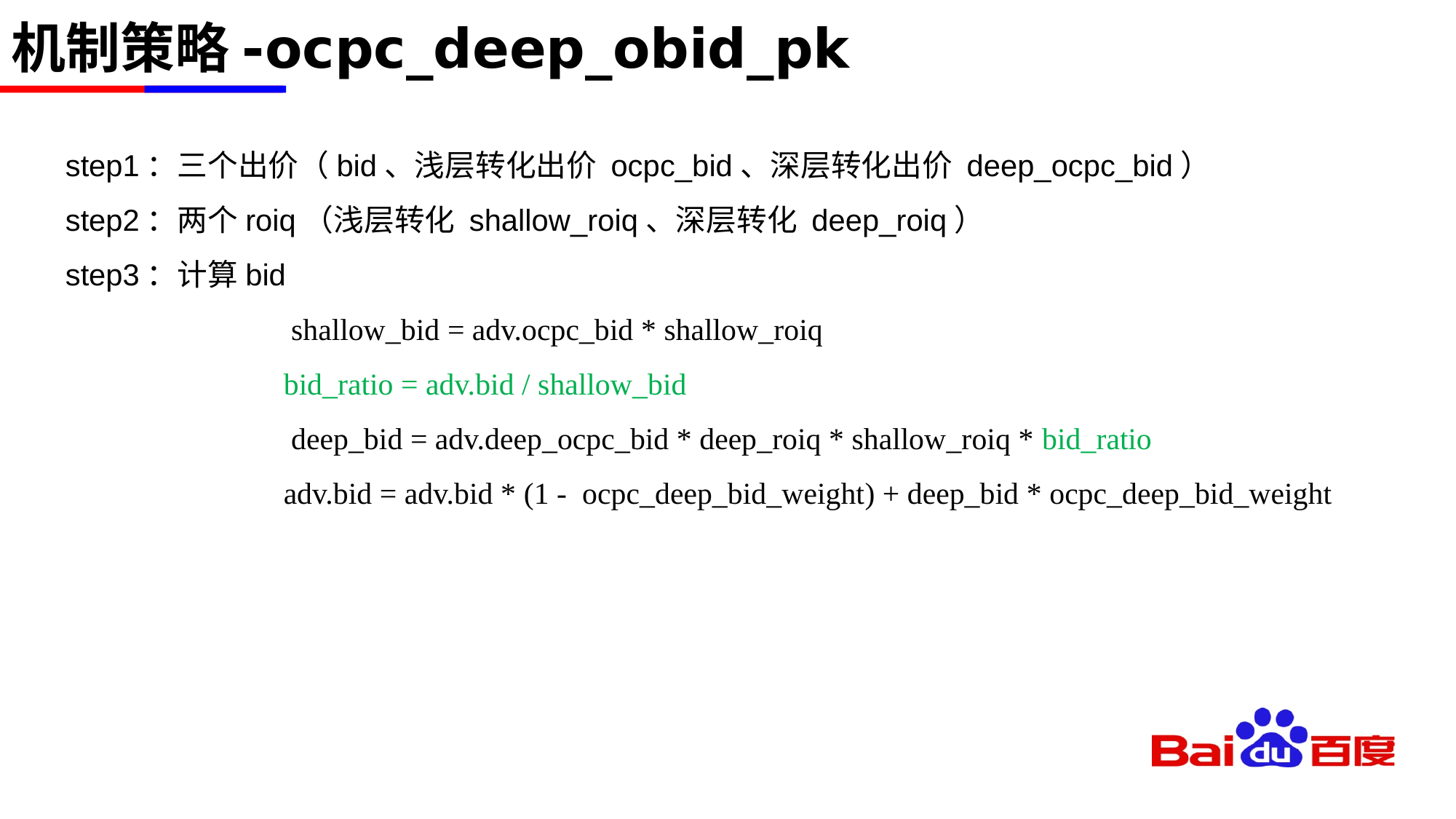

# 机制策略-ocpc_deep_obid_pk
step1：三个出价（bid、浅层转化出价 ocpc_bid、深层转化出价 deep_ocpc_bid）
step2：两个roiq（浅层转化 shallow_roiq、深层转化 deep_roiq）
step3：计算bid
		 shallow_bid = adv.ocpc_bid * shallow_roiq
		bid_ratio = adv.bid / shallow_bid
		 deep_bid = adv.deep_ocpc_bid * deep_roiq * shallow_roiq * bid_ratio
		adv.bid = adv.bid * (1 -  ocpc_deep_bid_weight) + deep_bid * ocpc_deep_bid_weight